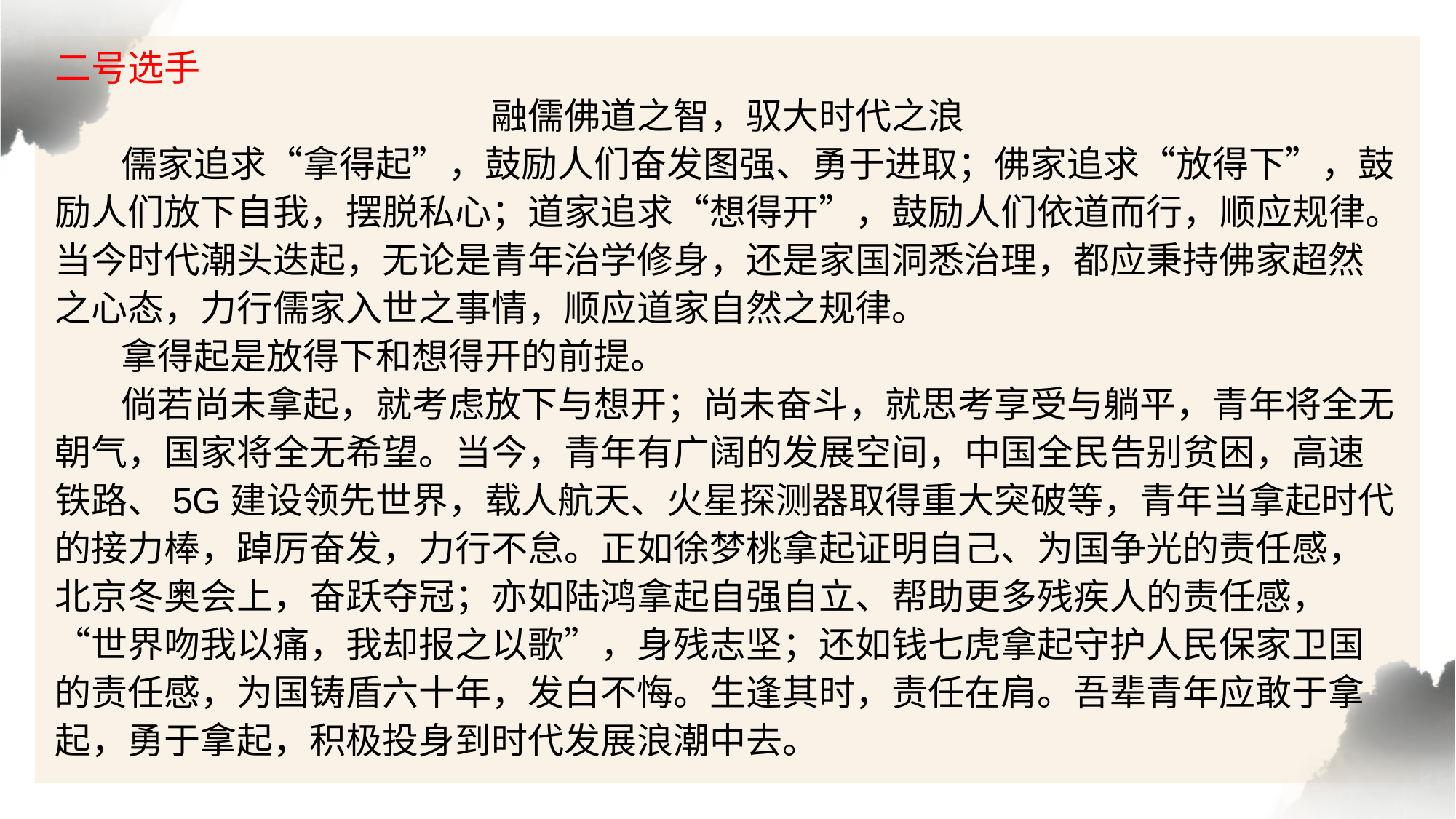

二号选手
融儒佛道之智，驭大时代之浪
       儒家追求“拿得起”，鼓励人们奋发图强、勇于进取；佛家追求“放得下”，鼓励人们放下自我，摆脱私心；道家追求“想得开”，鼓励人们依道而行，顺应规律。当今时代潮头迭起，无论是青年治学修身，还是家国洞悉治理，都应秉持佛家超然之心态，力行儒家入世之事情，顺应道家自然之规律。
       拿得起是放得下和想得开的前提。
       倘若尚未拿起，就考虑放下与想开；尚未奋斗，就思考享受与躺平，青年将全无朝气，国家将全无希望。当今，青年有广阔的发展空间，中国全民告别贫困，高速铁路、5G建设领先世界，载人航天、火星探测器取得重大突破等，青年当拿起时代的接力棒，踔厉奋发，力行不怠。正如徐梦桃拿起证明自己、为国争光的责任感，北京冬奥会上，奋跃夺冠；亦如陆鸿拿起自强自立、帮助更多残疾人的责任感，“世界吻我以痛，我却报之以歌”，身残志坚；还如钱七虎拿起守护人民保家卫国的责任感，为国铸盾六十年，发白不悔。生逢其时，责任在肩。吾辈青年应敢于拿起，勇于拿起，积极投身到时代发展浪潮中去。